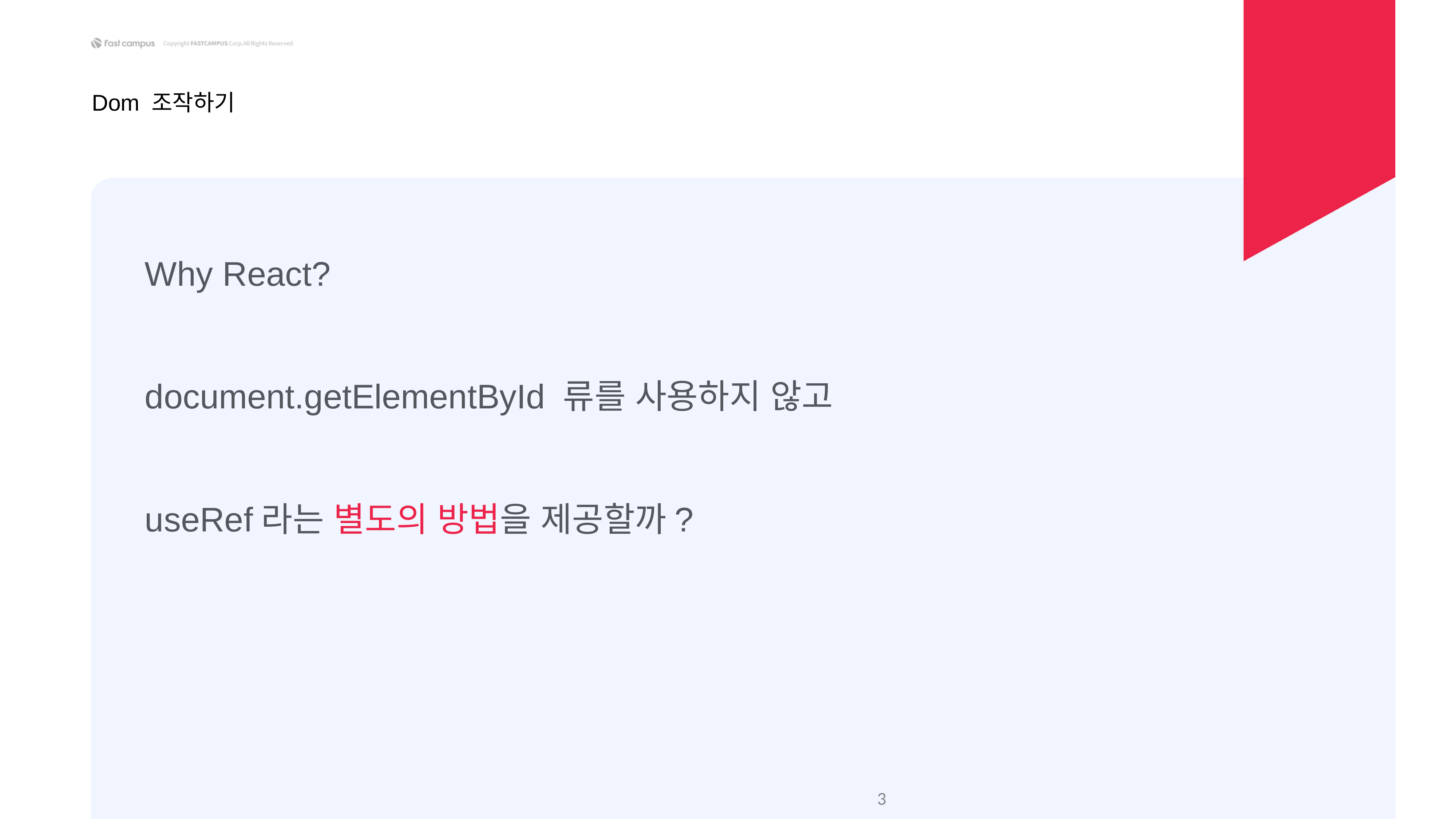

Dom 조작하기
Why React?

document.getElementById 류를 사용하지 않고

useRef라는 별도의 방법을 제공할까?
3